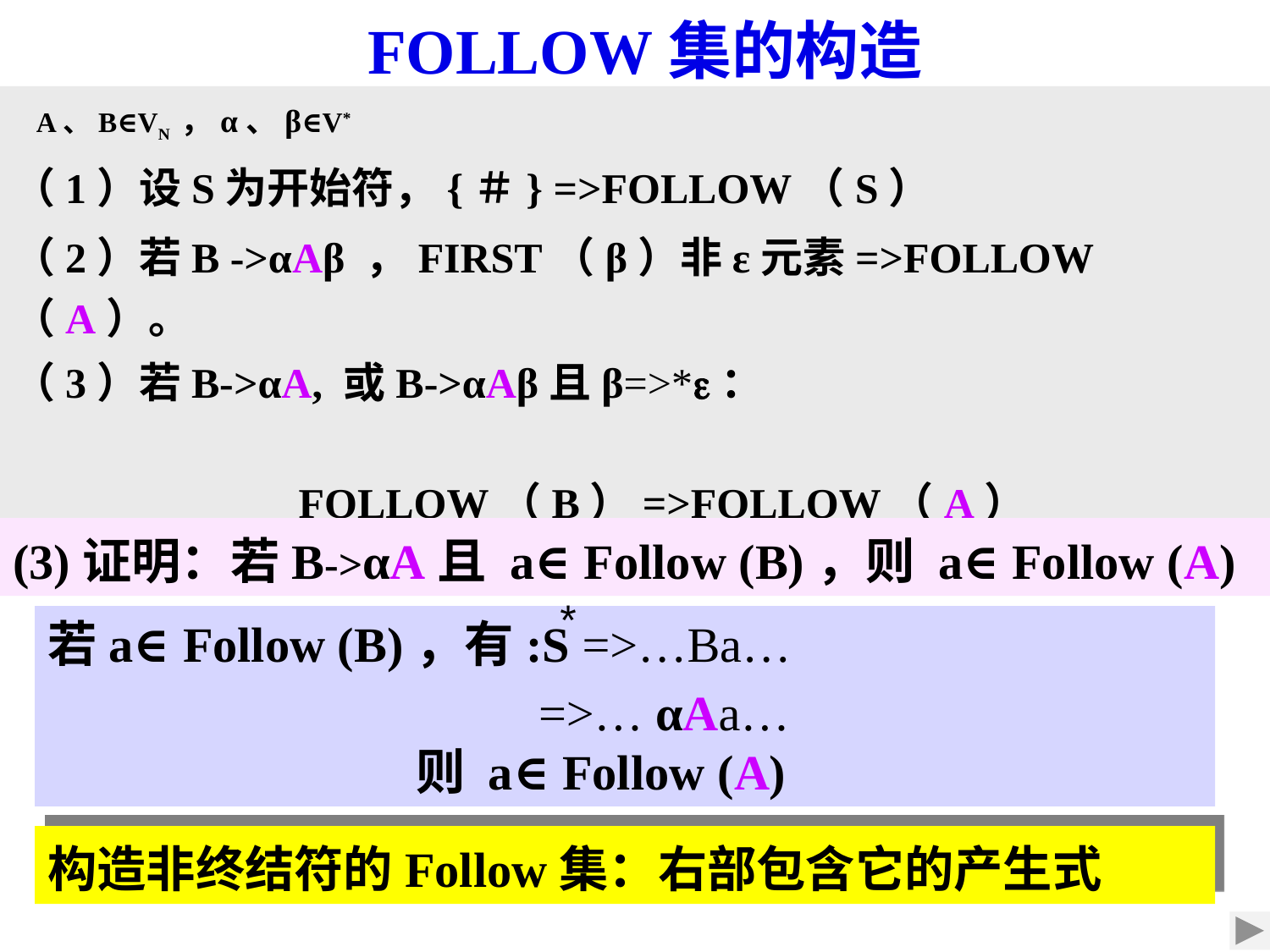

# FOLLOW集的构造
P64
   A、B∈VN ，α、β∈V*
（1）设S为开始符，{＃} =>FOLLOW（S）
（2）若B ->αAβ ，FIRST（β）非ε元素=>FOLLOW（A）。
（3）若B->αA, 或B->αAβ且β=>*ε：
　　　　　　FOLLOW（B）=>FOLLOW（A）
（4）反复使用（2、3）直到每个FOLLOW集不再增大。
(3)证明：若B->αA且 a∈Follow (B)，则 a∈Follow (A)
*
若a∈Follow (B)，有:S =>…Ba…
                       　　　      =>… αAa…
                       　　则 a∈Follow (A)
构造非终结符的Follow集：右部包含它的产生式